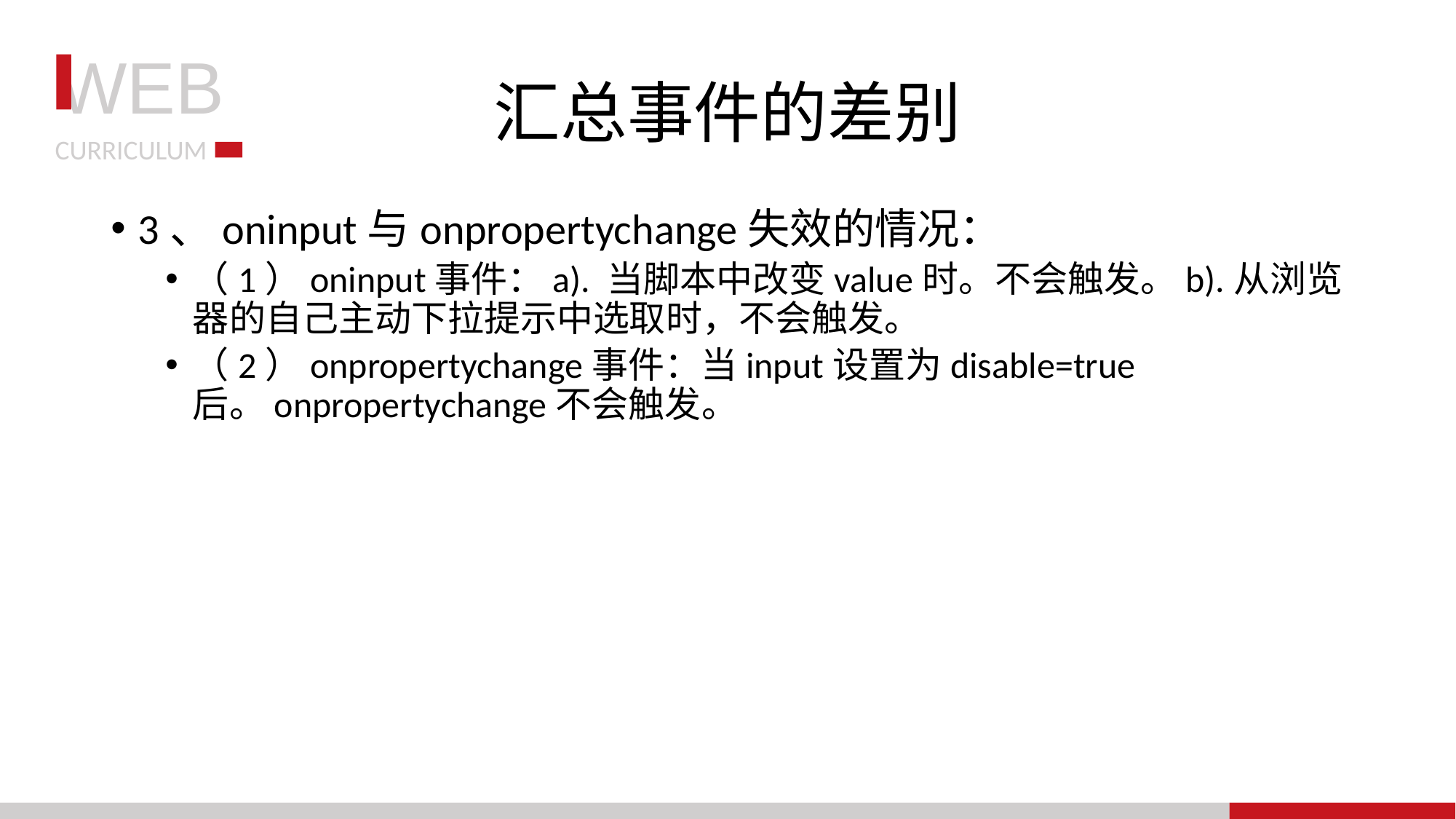

# 汇总事件的差别
3、oninput与onpropertychange失效的情况：
（1）oninput事件：a). 当脚本中改变value时。不会触发。b).从浏览器的自己主动下拉提示中选取时，不会触发。
（2）onpropertychange事件：当input设置为disable=true后。onpropertychange不会触发。